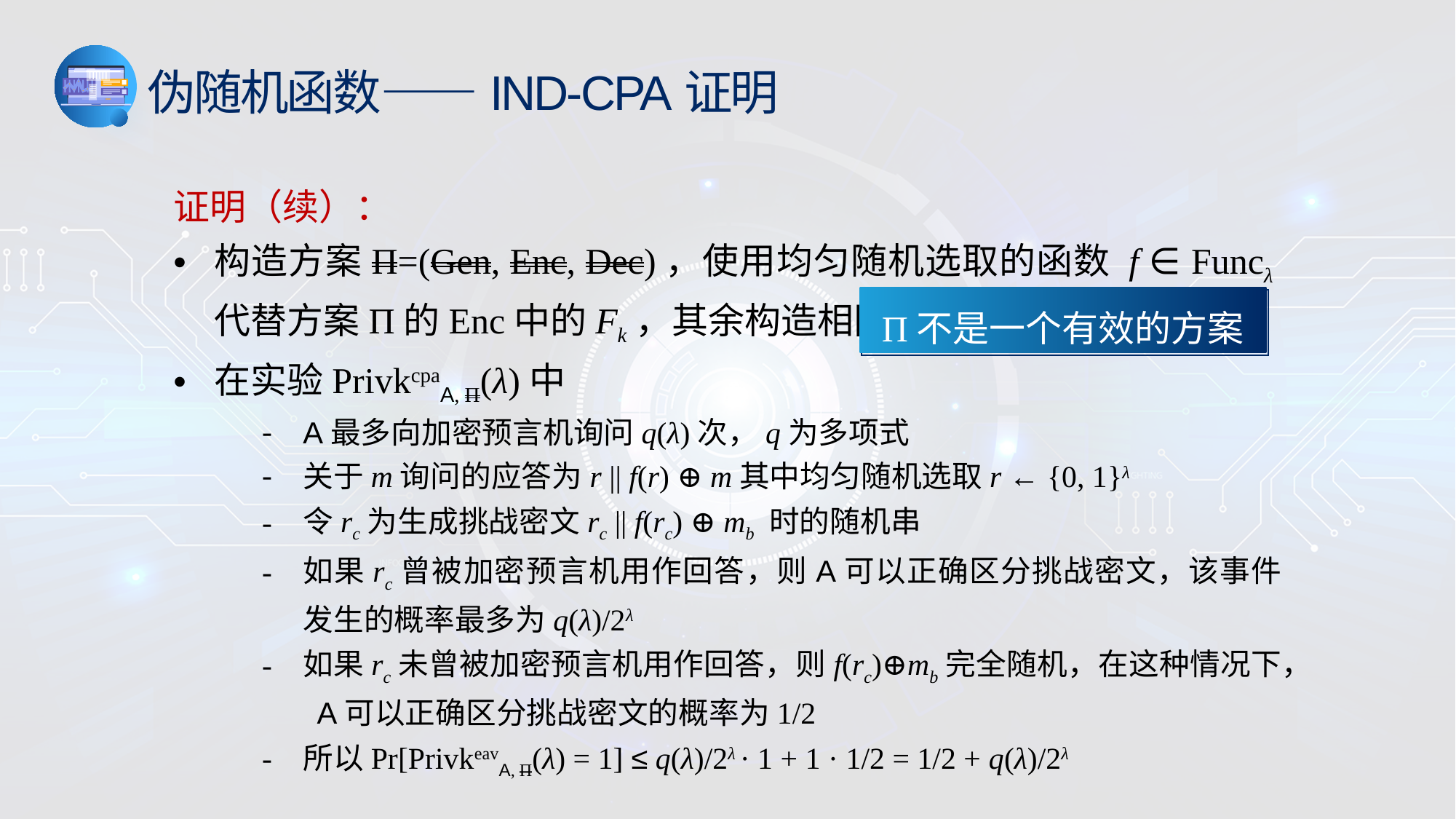

伪随机函数——IND-CPA证明

证明（续）：
构造方案Π=(Gen, Enc, Dec)，使用均匀随机选取的函数 f ∈ Funcλ代替方案Π的Enc中的Fk，其余构造相同
在实验PrivkcpaA, Π(λ)中
A最多向加密预言机询问q(λ)次，q为多项式
关于m询问的应答为r || f(r) ⊕ m其中均匀随机选取r ← {0, 1}λ
令rc为生成挑战密文rc || f(rc) ⊕ mb 时的随机串
如果rc曾被加密预言机用作回答，则A可以正确区分挑战密文，该事件发生的概率最多为q(λ)/2λ
如果rc未曾被加密预言机用作回答，则f(rc)⊕mb完全随机，在这种情况下， A可以正确区分挑战密文的概率为1/2
所以Pr[PrivkeavA, Π(λ) = 1] ≤ q(λ)/2λ · 1 + 1 · 1/2 = 1/2 + q(λ)/2λ

Π不是一个有效的方案